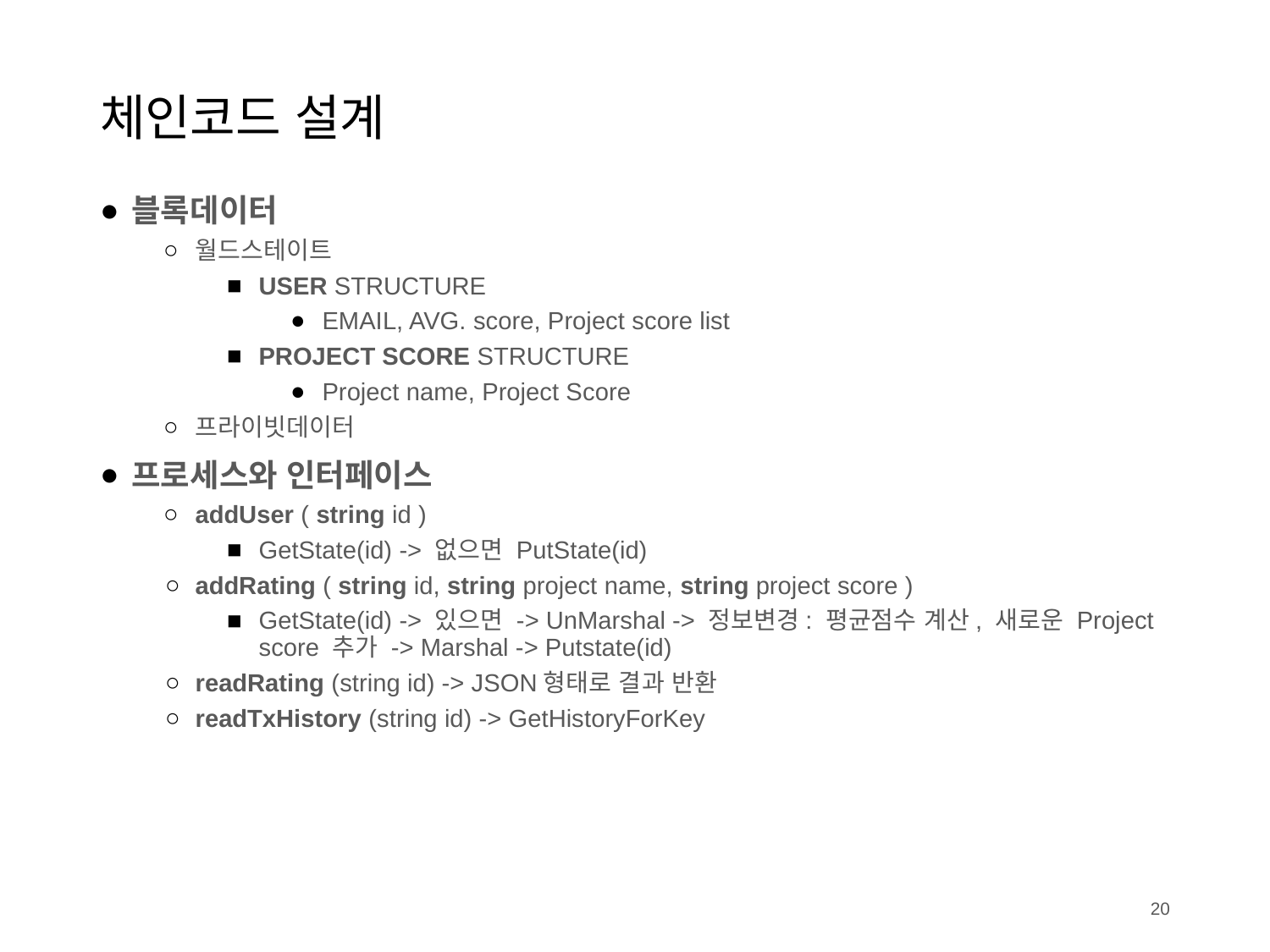

# 체인코드 설계
블록데이터
월드스테이트
USER STRUCTURE
EMAIL, AVG. score, Project score list
PROJECT SCORE STRUCTURE
Project name, Project Score
프라이빗데이터
프로세스와 인터페이스
addUser ( string id )
GetState(id) -> 없으면 PutState(id)
addRating ( string id, string project name, string project score )
GetState(id) -> 있으면 -> UnMarshal -> 정보변경: 평균점수 계산, 새로운 Project score 추가 -> Marshal -> Putstate(id)
readRating (string id) -> JSON형태로 결과 반환
readTxHistory (string id) -> GetHistoryForKey

20